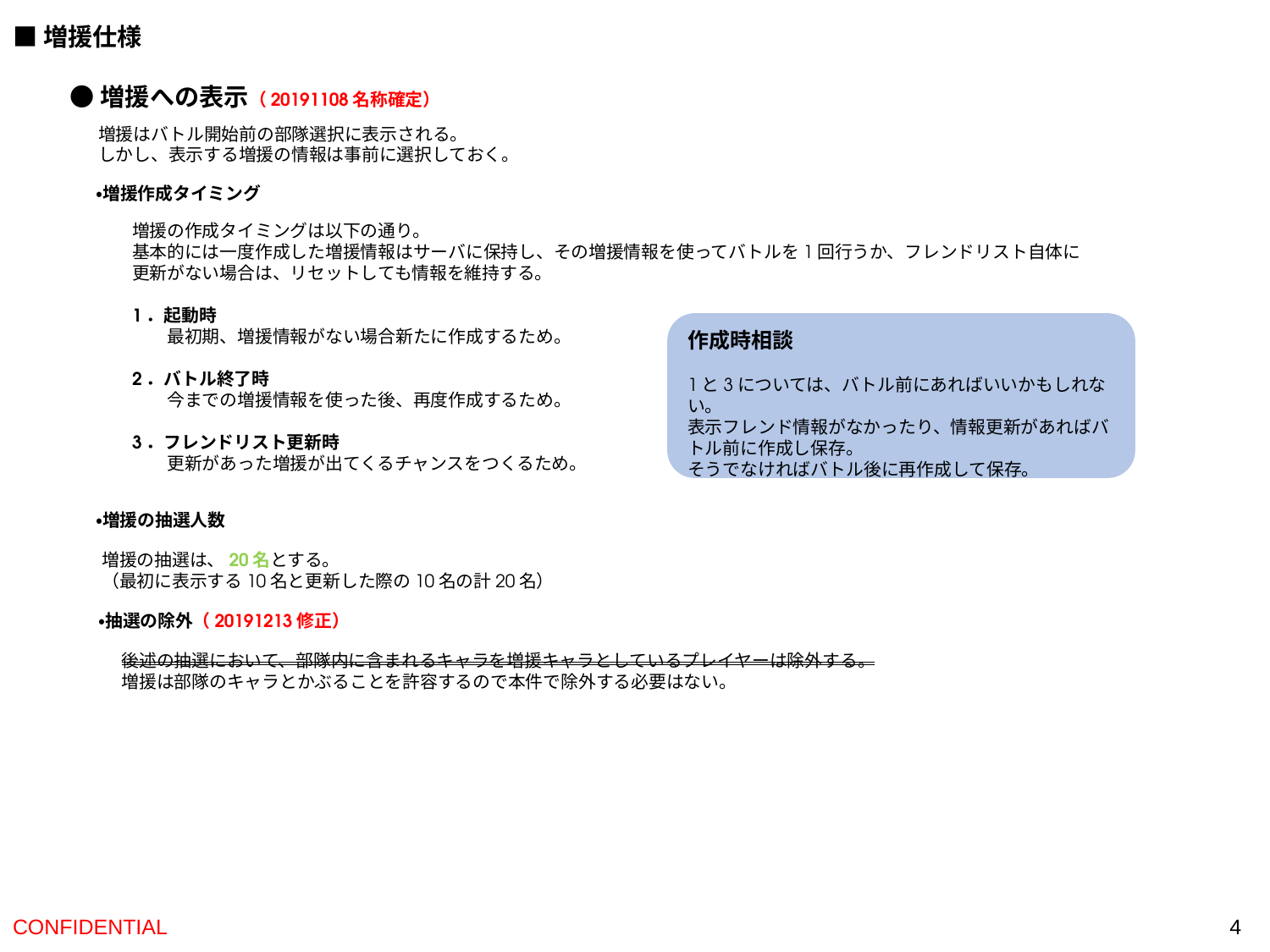

■増援仕様
●増援への表示（20191108名称確定）
増援はバトル開始前の部隊選択に表示される。
しかし、表示する増援の情報は事前に選択しておく。
・増援作成タイミング
増援の作成タイミングは以下の通り。
基本的には一度作成した増援情報はサーバに保持し、その増援情報を使ってバトルを1回行うか、フレンドリスト自体に
更新がない場合は、リセットしても情報を維持する。

1．起動時
　　最初期、増援情報がない場合新たに作成するため。

2．バトル終了時
　　今までの増援情報を使った後、再度作成するため。

3．フレンドリスト更新時
　　更新があった増援が出てくるチャンスをつくるため。
作成時相談

1と3については、バトル前にあればいいかもしれない。
表示フレンド情報がなかったり、情報更新があればバトル前に作成し保存。
そうでなければバトル後に再作成して保存。
・増援の抽選人数
増援の抽選は、20名とする。
（最初に表示する10名と更新した際の10名の計20名）
・抽選の除外（20191213修正）
後述の抽選において、部隊内に含まれるキャラを増援キャラとしているプレイヤーは除外する。
増援は部隊のキャラとかぶることを許容するので本件で除外する必要はない。
4
CONFIDENTIAL